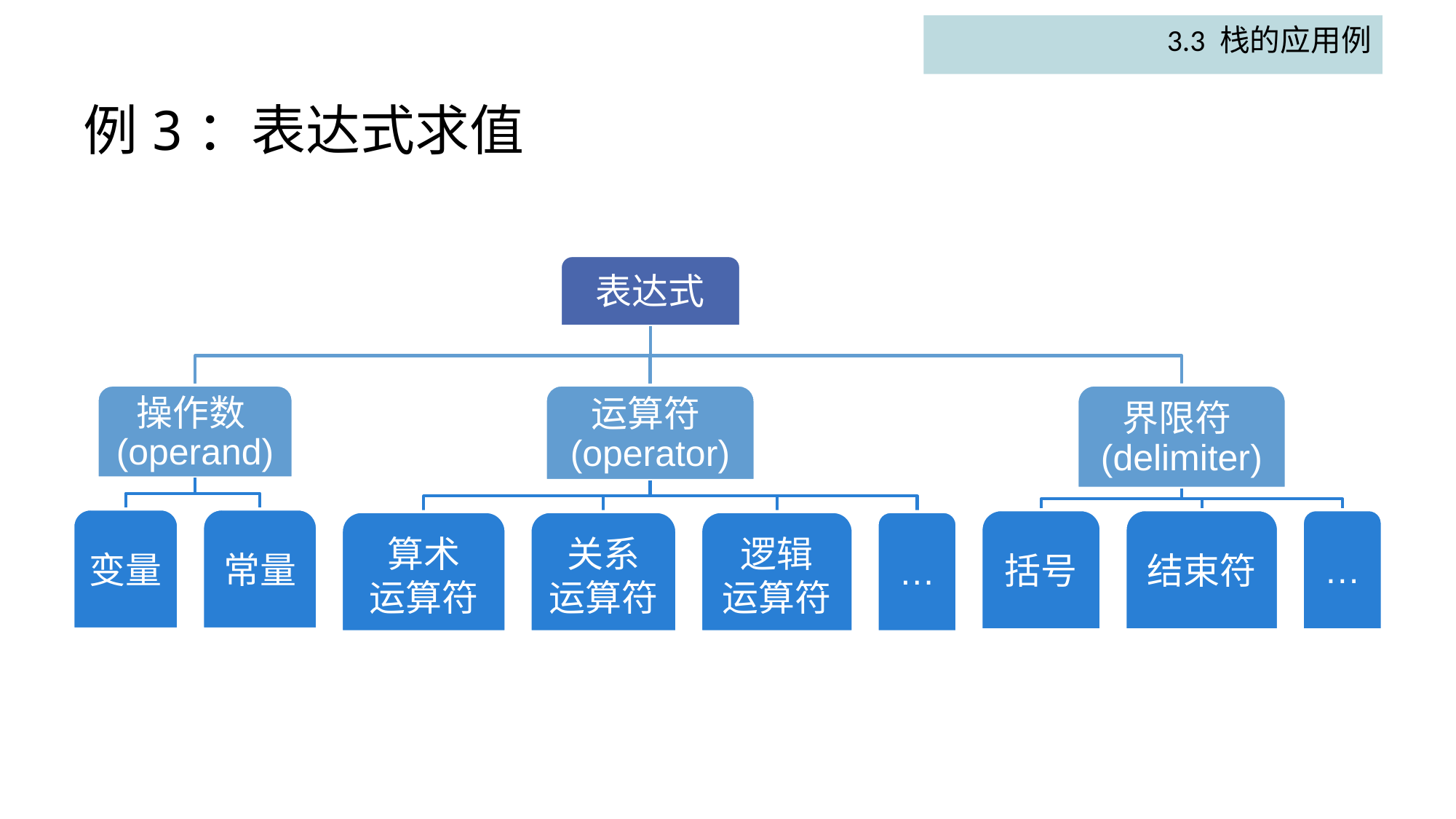

3.3 栈的应用例

# 例3：表达式求值
表达式
操作数(operand)
变量
常量
运算符(operator)
算术
运算符
关系
运算符
逻辑
运算符
…
界限符(delimiter)
括号
结束符
…